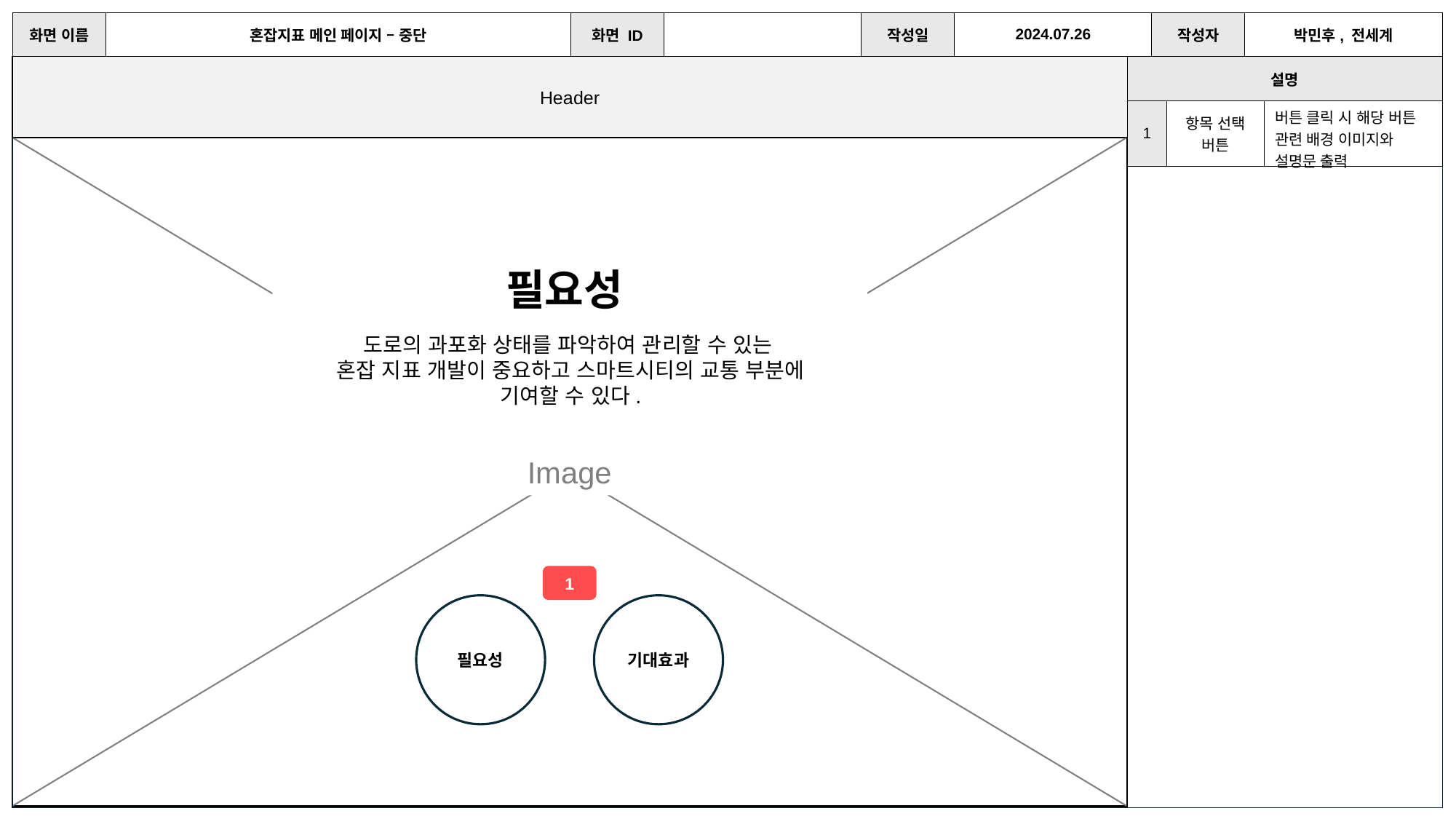

| 화면 이름 | 혼잡지표 메인 페이지 – 중단 | 화면 ID |  | 작성일 | 2024.07.26 | 작성자 | 박민후, 전세계 |
| --- | --- | --- | --- | --- | --- | --- | --- |

| 설명 |  |  |
| --- | --- | --- |
| 1 | 항목 선택 버튼 | 버튼 클릭 시 해당 버튼 관련 배경 이미지와 설명문 출력 |

Header

Image

필요성
도로의 과포화 상태를 파악하여 관리할 수 있는
혼잡 지표 개발이 중요하고 스마트시티의 교통 부분에 기여할 수 있다.
1
필요성
기대효과